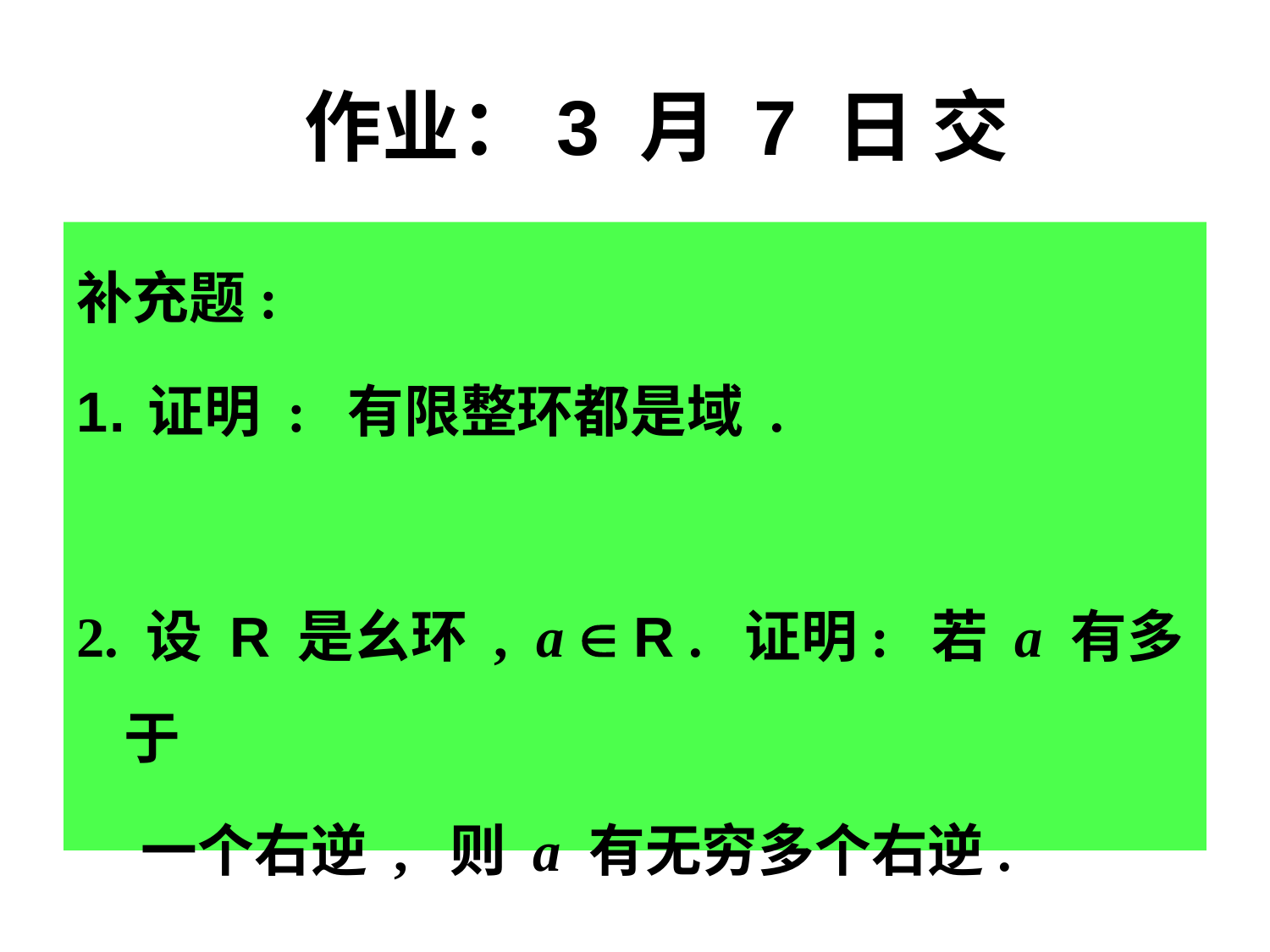

作业：3 月 7 日 交
补充题:
证明 :  有限整环都是域 .

2. 设 R 是幺环 ,  a ∈ R .  证明:  若 a 有多于
    一个右逆 ,  则 a 有无穷多个右逆.